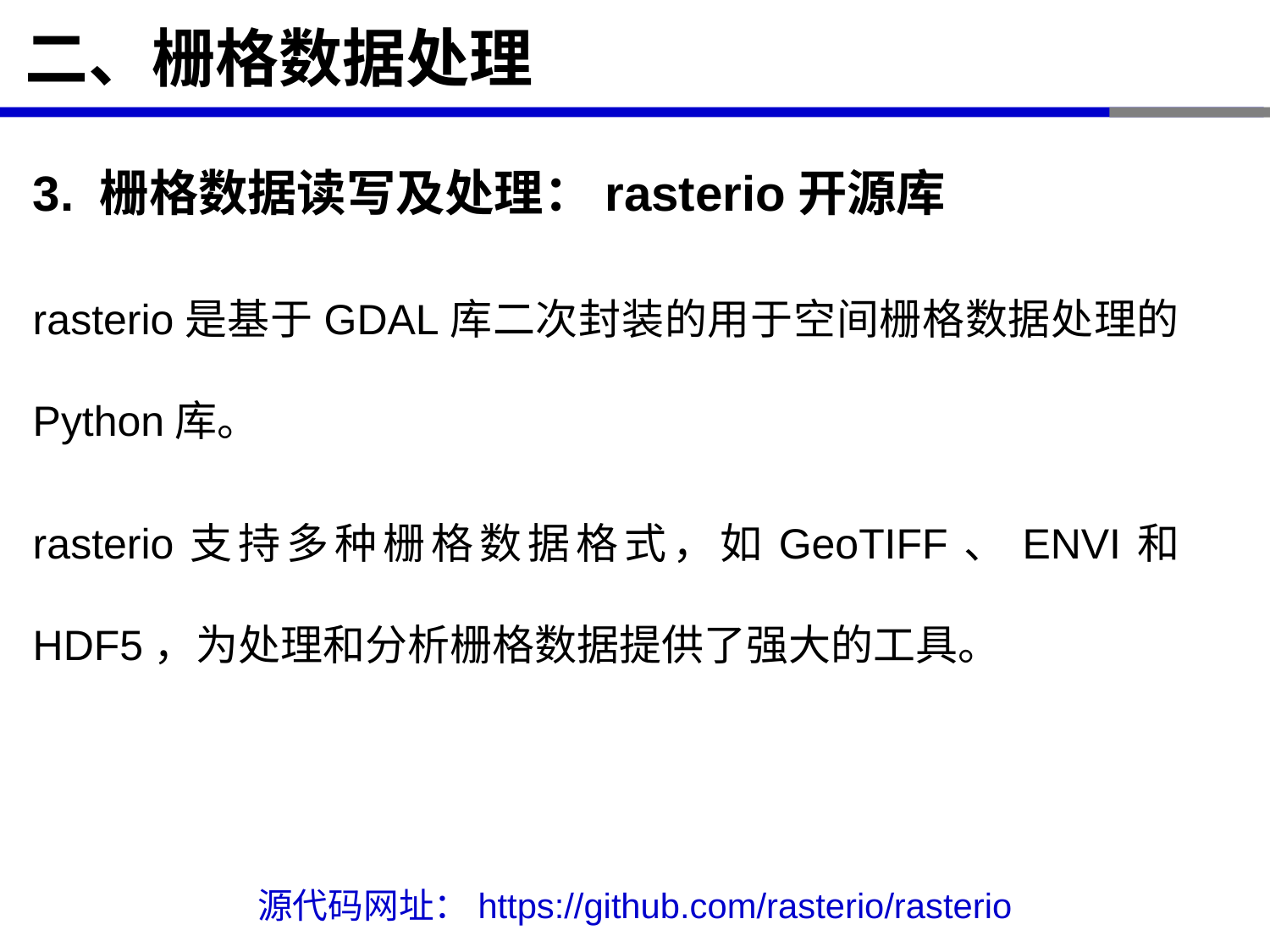

# 二、栅格数据处理
3. 栅格数据读写及处理：rasterio开源库
rasterio是基于GDAL库二次封装的用于空间栅格数据处理的Python库。
rasterio支持多种栅格数据格式，如GeoTIFF、ENVI和HDF5，为处理和分析栅格数据提供了强大的工具。
源代码网址：https://github.com/rasterio/rasterio